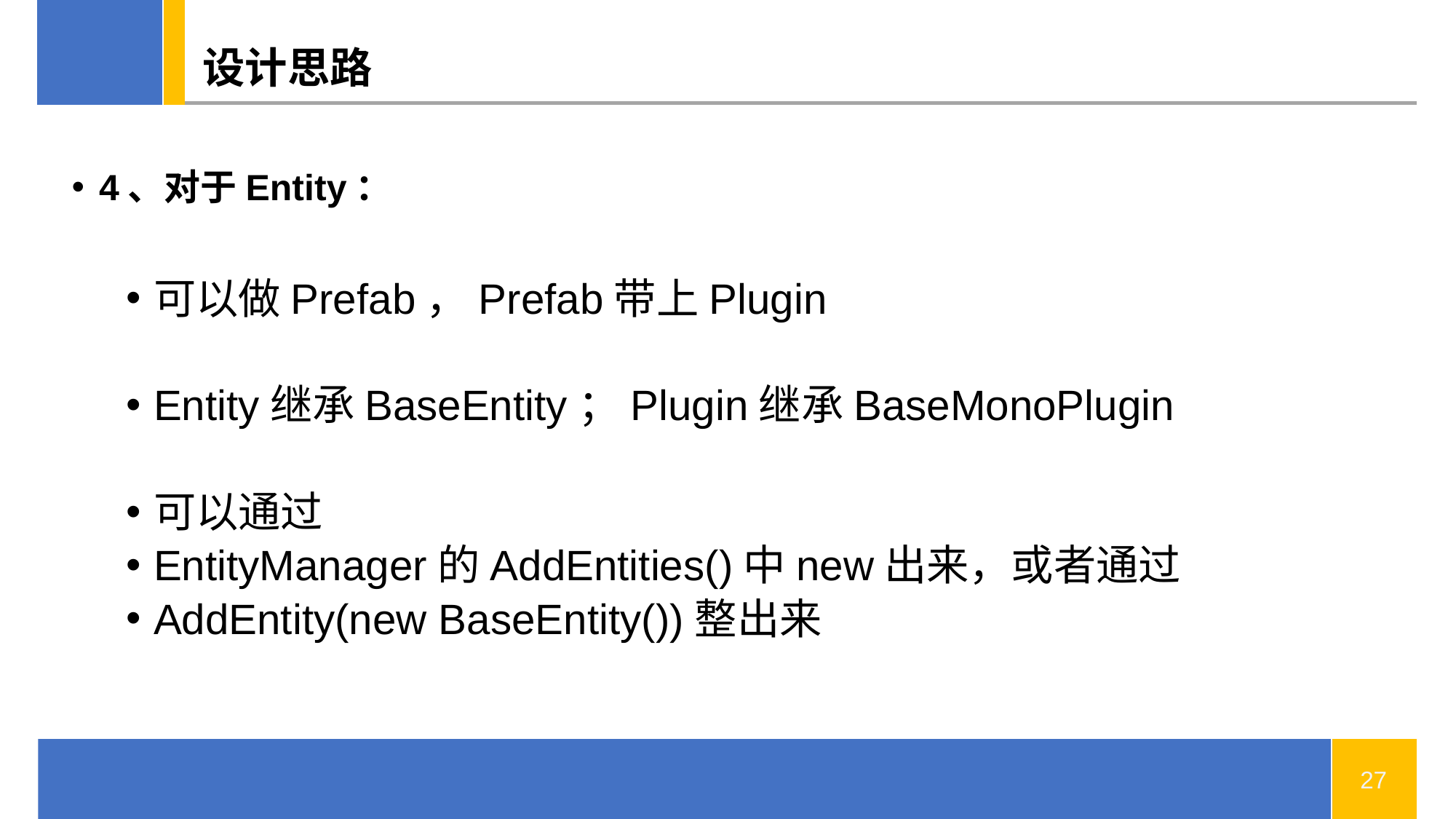

# 设计思路

4、对于Entity：

可以做Prefab，Prefab带上Plugin

Entity继承BaseEntity；Plugin继承BaseMonoPlugin

可以通过
EntityManager的AddEntities()中new出来，或者通过
AddEntity(new BaseEntity())整出来